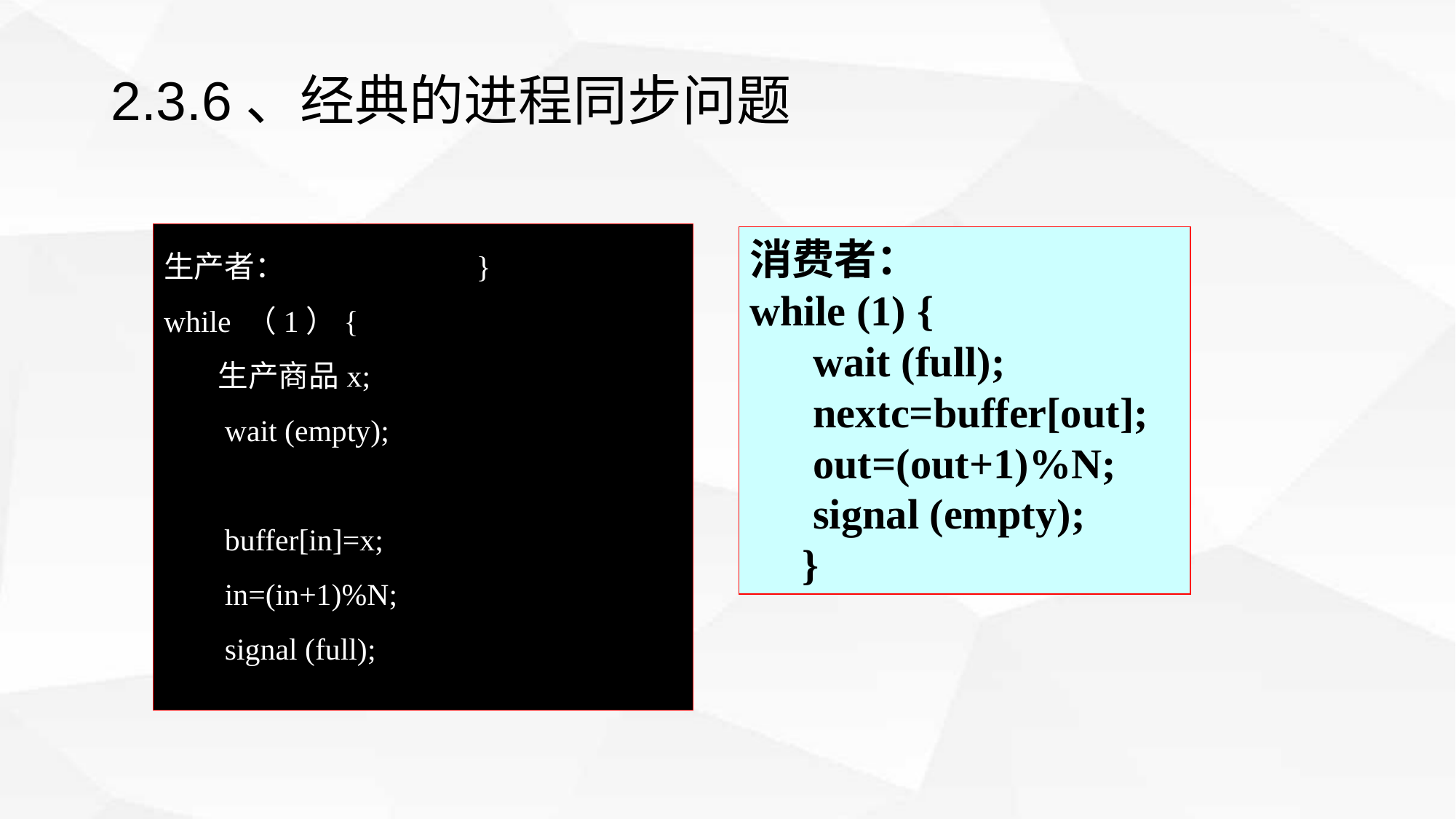

# 2.3.6、经典的进程同步问题
生产者：
while （1）{
       生产商品x;
        wait (empty);
        buffer[in]=x;
        in=(in+1)%N;
        signal (full);
       }
消费者：
while (1) {
      wait (full);
      nextc=buffer[out];
      out=(out+1)%N;
      signal (empty);
     }